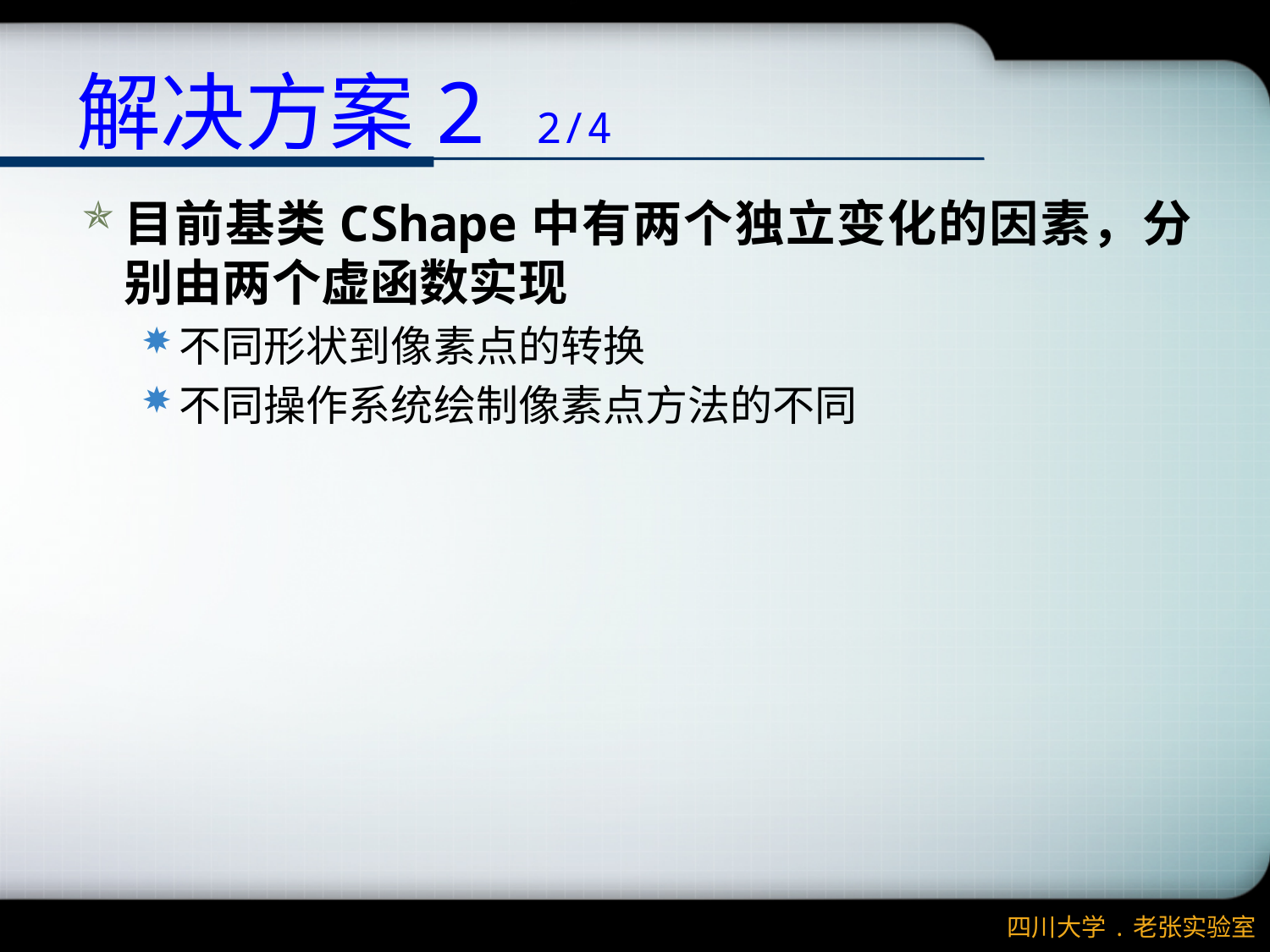

# 解决方案2 2/4
目前基类CShape中有两个独立变化的因素，分别由两个虚函数实现
不同形状到像素点的转换
不同操作系统绘制像素点方法的不同